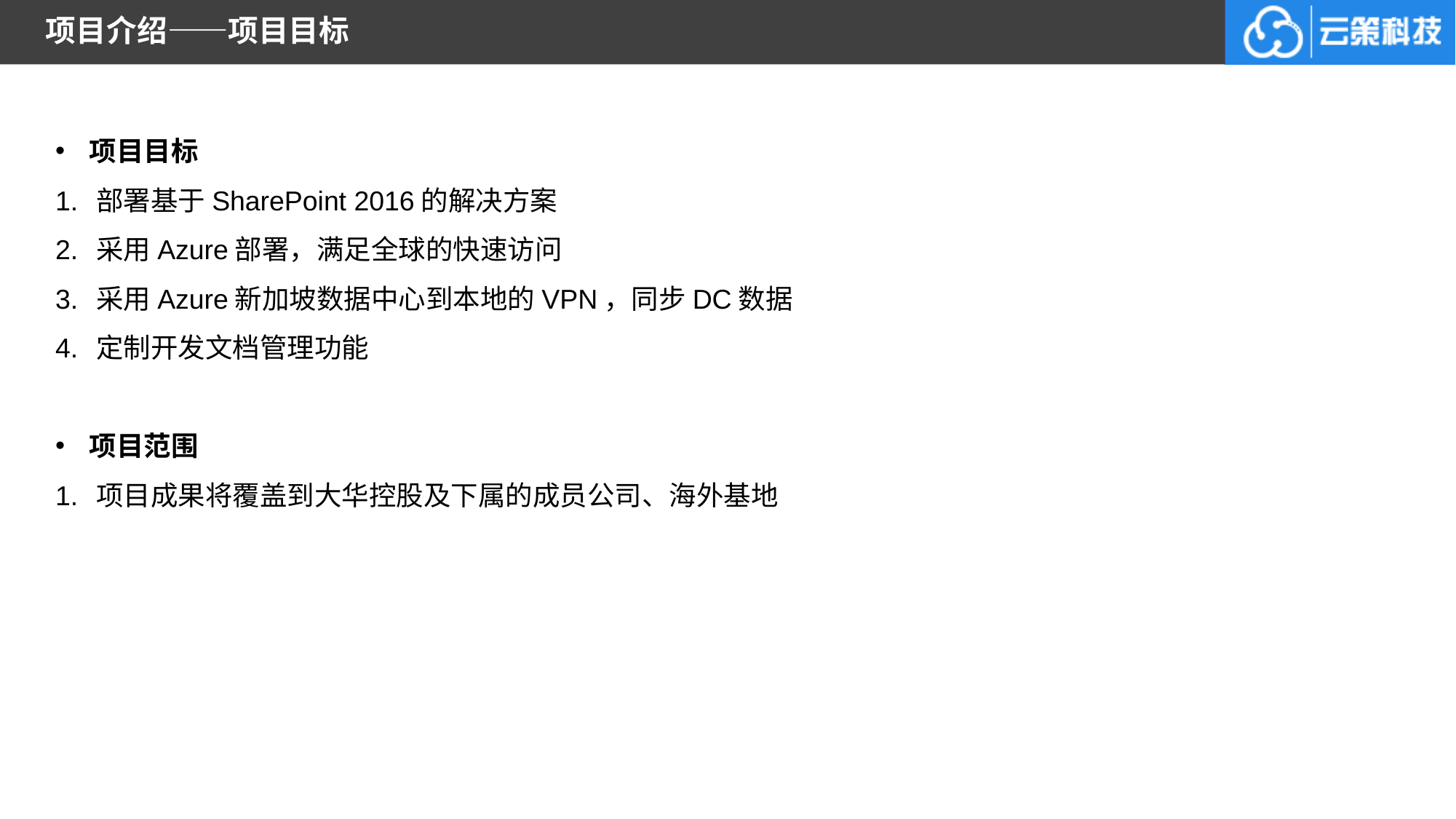

# 项目介绍——项目目标
项目目标
部署基于SharePoint 2016的解决方案
采用Azure部署，满足全球的快速访问
采用Azure新加坡数据中心到本地的VPN，同步DC数据
定制开发文档管理功能

项目范围
项目成果将覆盖到大华控股及下属的成员公司、海外基地